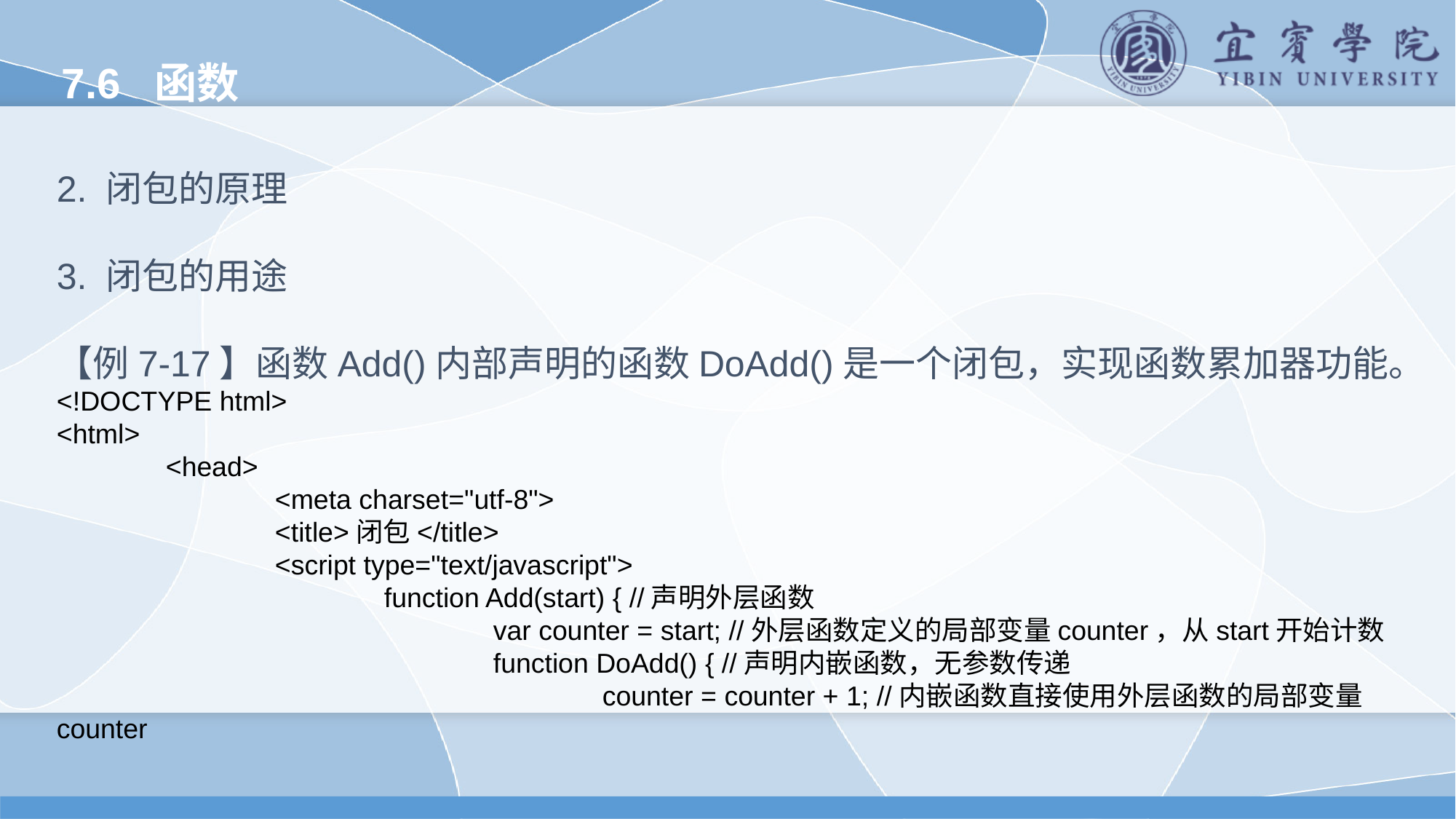

7.6  函数
2. 闭包的原理

3. 闭包的用途

【例7-17】函数Add()内部声明的函数DoAdd()是一个闭包，实现函数累加器功能。
<!DOCTYPE html>
<html>
	<head>
		<meta charset="utf-8">
		<title>闭包</title>
		<script type="text/javascript">
			function Add(start) { //声明外层函数
				var counter = start; //外层函数定义的局部变量counter，从start开始计数
				function DoAdd() { //声明内嵌函数，无参数传递
					counter = counter + 1; //内嵌函数直接使用外层函数的局部变量counter